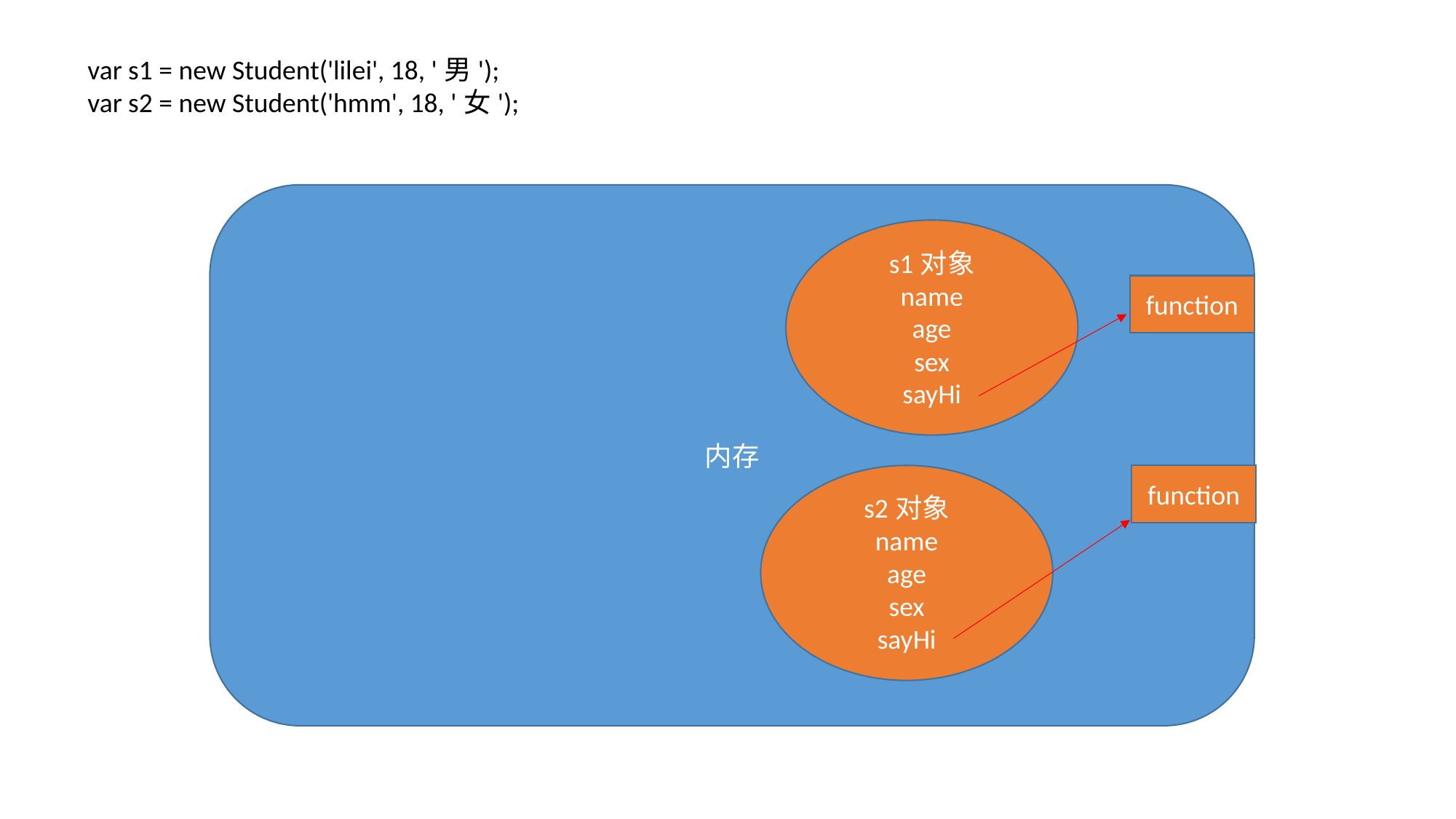

var s1 = new Student('lilei', 18, '男');
var s2 = new Student('hmm', 18, '女');
内存
s1对象
name
age
sex
sayHi
function
s2对象
name
age
sex
sayHi
function